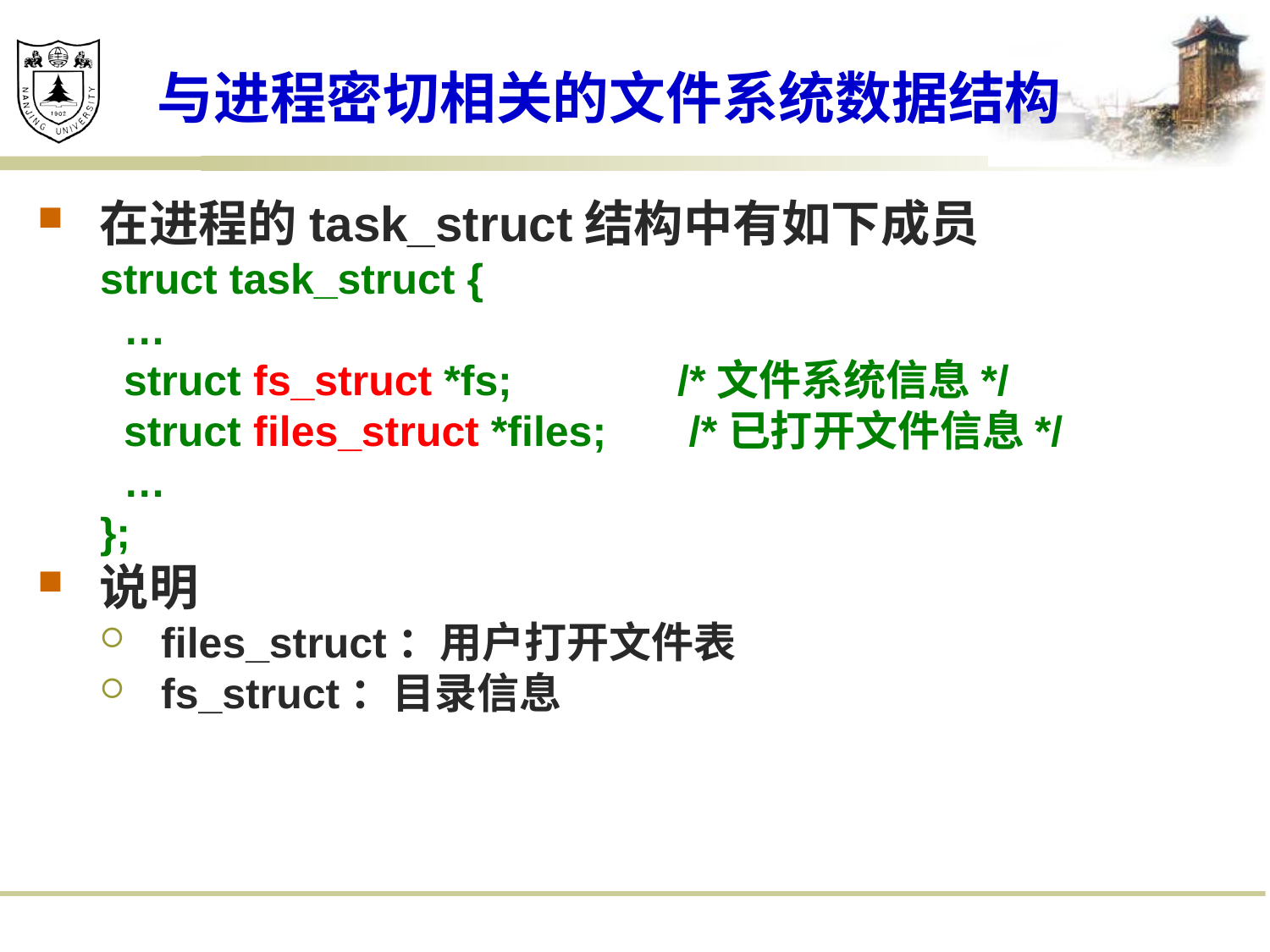

# 与进程密切相关的文件系统数据结构
在进程的task_struct结构中有如下成员
struct task_struct {
  …
  struct fs_struct *fs;              /*文件系统信息*/
  struct files_struct *files;       /*已打开文件信息*/
  …
};
说明
files_struct：用户打开文件表
fs_struct：目录信息

131